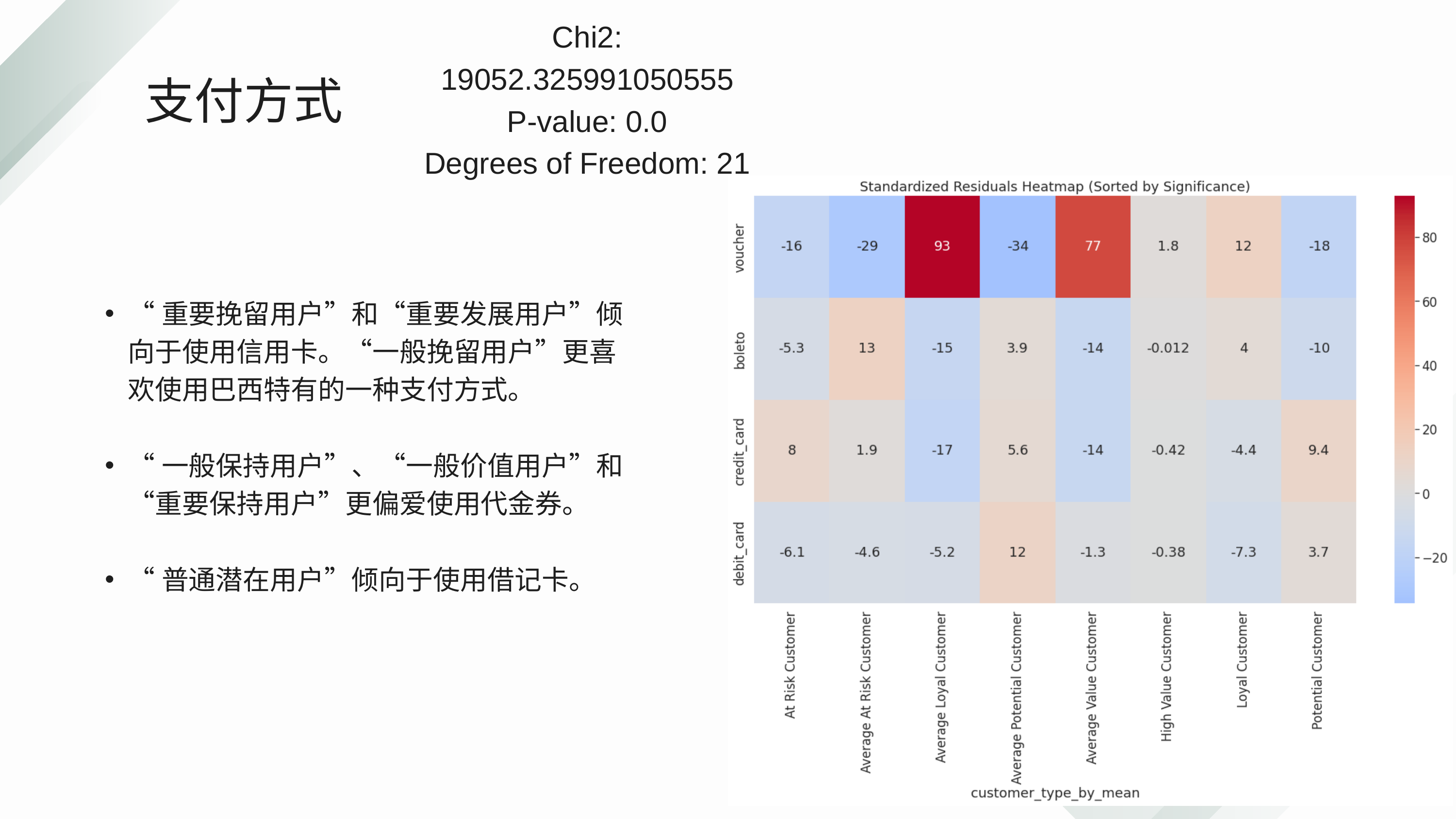

Chi2: 19052.325991050555
P-value: 0.0
Degrees of Freedom: 21

支付方式

“重要挽留用户”和“重要发展用户”倾向于使用信用卡。“一般挽留用户”更喜欢使用巴西特有的一种支付方式。

“一般保持用户”、“一般价值用户”和“重要保持用户”更偏爱使用代金券。

“普通潜在用户”倾向于使用借记卡。